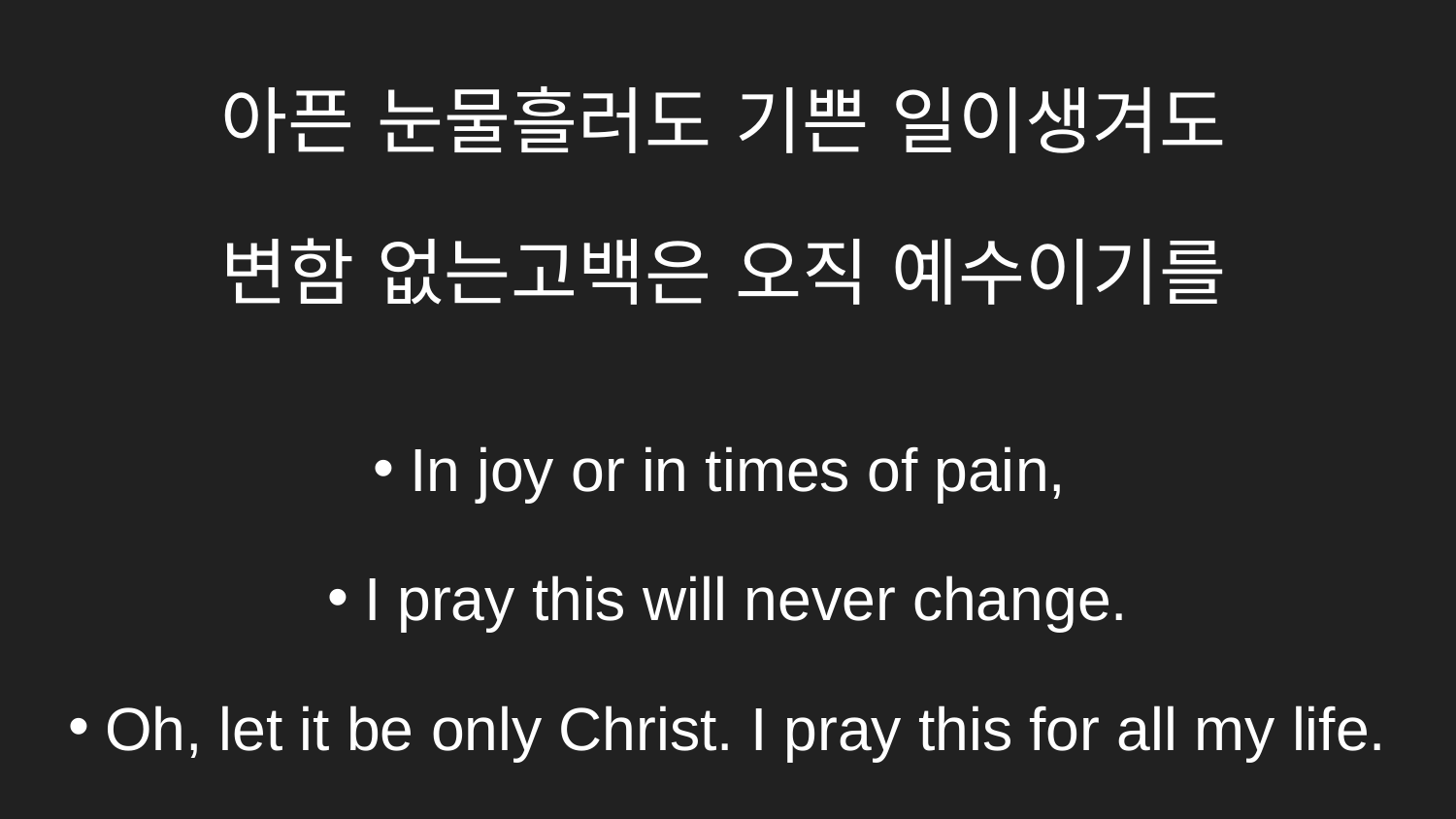

# 아픈 눈물흘러도 기쁜 일이생겨도
변함 없는고백은 오직 예수이기를
In joy or in times of pain,
I pray this will never change.
Oh, let it be only Christ. I pray this for all my life.